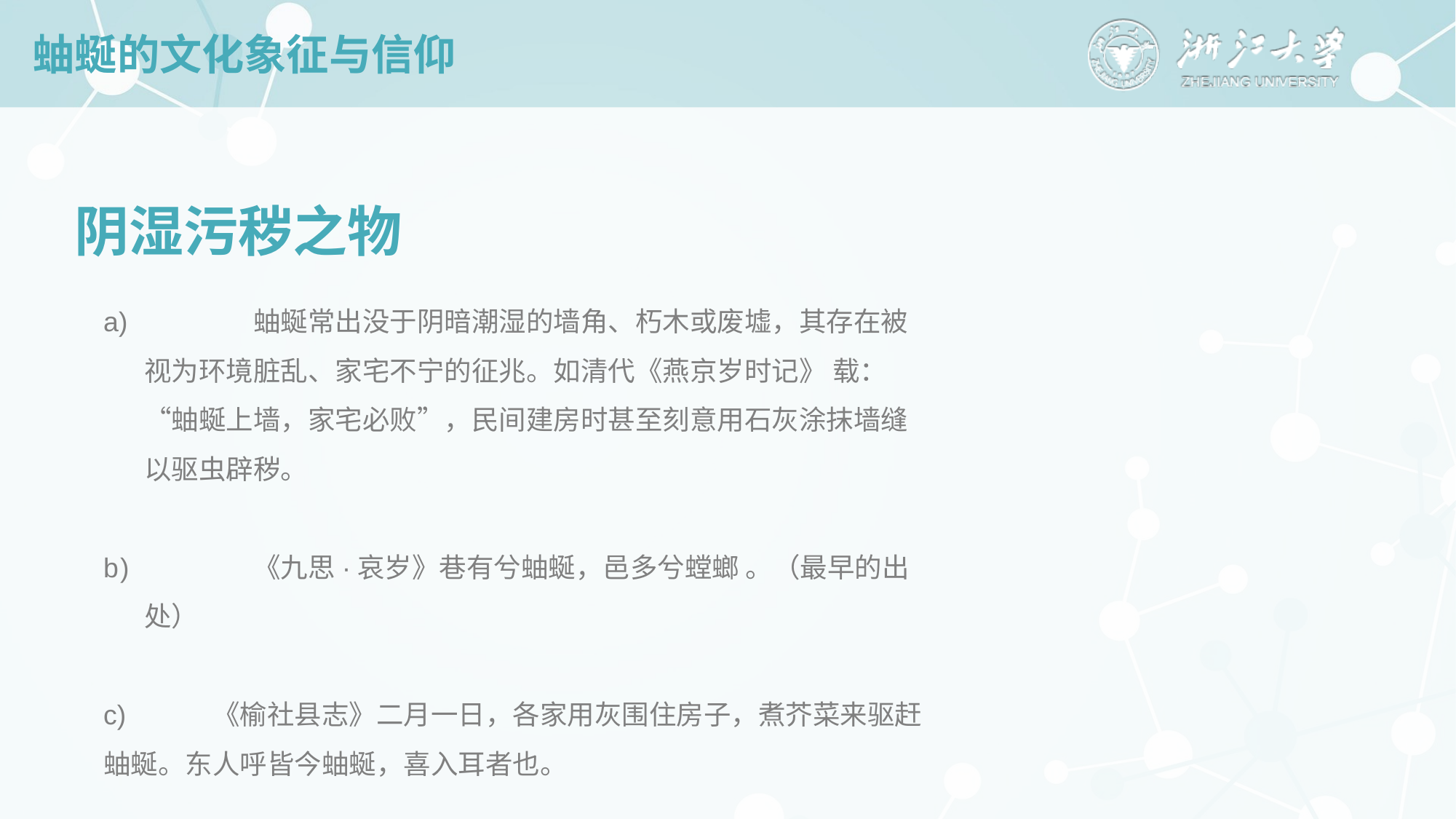

# 蚰蜒的文化象征与信仰
阴湿污秽之物
 	蚰蜒常出没于阴暗潮湿的墙角、朽木或废墟，其存在被视为环境脏乱、家宅不宁的征兆。如清代《燕京岁时记》 载：“蚰蜒上墙，家宅必败”，民间建房时甚至刻意用石灰涂抹墙缝以驱虫辟秽。

 	《九思·哀岁》巷有兮蚰蜒，邑多兮螳螂 。（最早的出处）

c)	《榆社县志》二月一日，各家用灰围住房子，煮芥菜来驱赶蚰蜒。东人呼皆今蚰蜒，喜入耳者也。